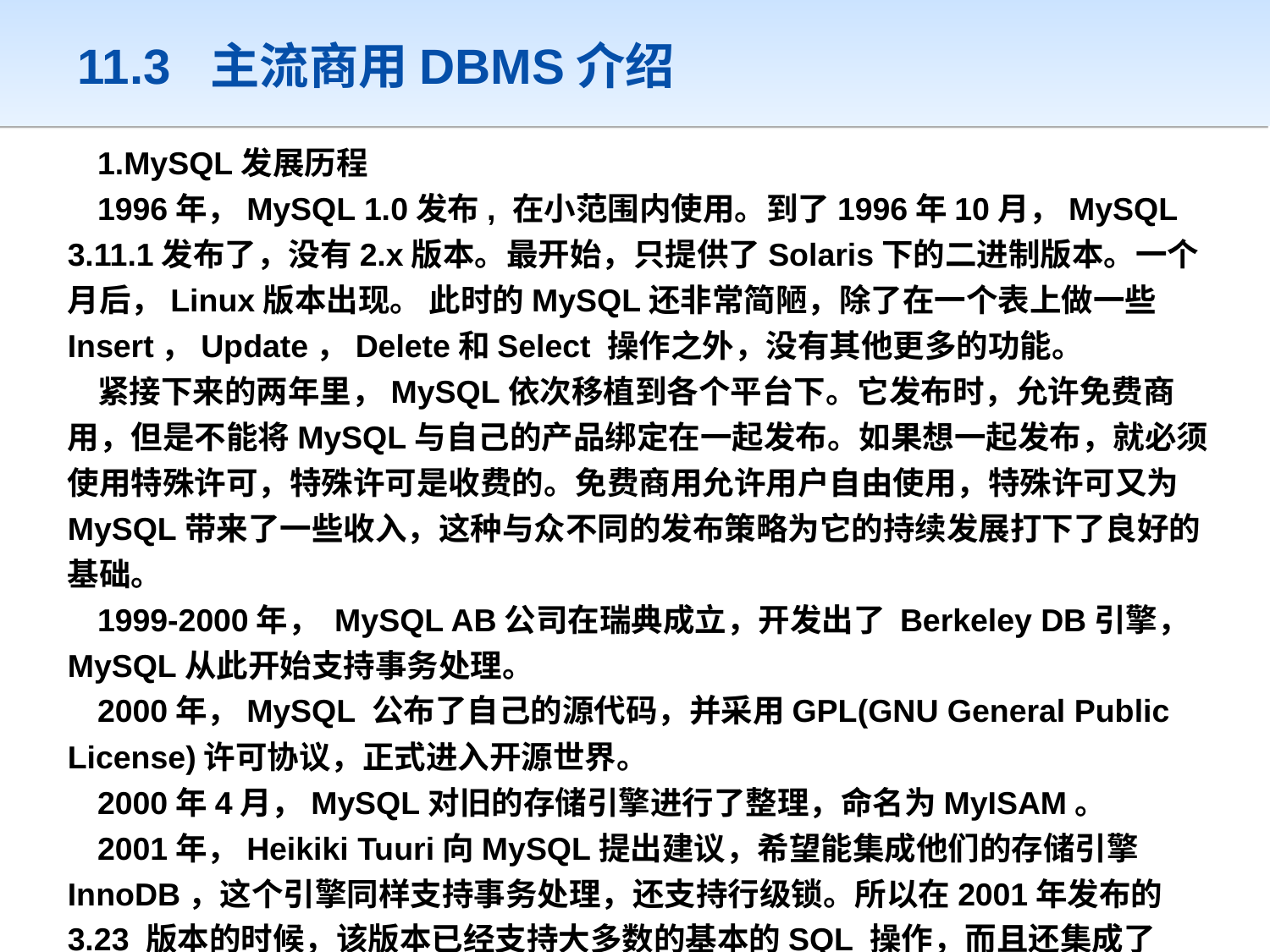

# 11.3  主流商用DBMS介绍
1.MySQL发展历程
1996年，MySQL 1.0发布, 在小范围内使用。到了1996年10月，MySQL 3.11.1发布了，没有2.x版本。最开始，只提供了Solaris下的二进制版本。一个月后，Linux版本出现。 此时的MySQL还非常简陋，除了在一个表上做一些Insert，Update，Delete和Select 操作之外，没有其他更多的功能。
紧接下来的两年里，MySQL依次移植到各个平台下。它发布时，允许免费商用，但是不能将MySQL与自己的产品绑定在一起发布。如果想一起发布，就必须使用特殊许可，特殊许可是收费的。免费商用允许用户自由使用，特殊许可又为MySQL带来了一些收入，这种与众不同的发布策略为它的持续发展打下了良好的基础。
1999-2000年， MySQL AB公司在瑞典成立，开发出了 Berkeley DB引擎，MySQL从此开始支持事务处理。
2000年，MySQL 公布了自己的源代码，并采用GPL(GNU General Public License)许可协议，正式进入开源世界。
2000年4月，MySQL对旧的存储引擎进行了整理，命名为MyISAM。
2001年，Heikiki Tuuri向MySQL提出建议，希望能集成他们的存储引擎InnoDB，这个引擎同样支持事务处理，还支持行级锁。所以在2001年发布的3.23 版本的时候，该版本已经支持大多数的基本的SQL 操作，而且还集成了MyISAM和InnoDB 存储引擎。MySQL与InnoDB的正式结合版本是4.0。